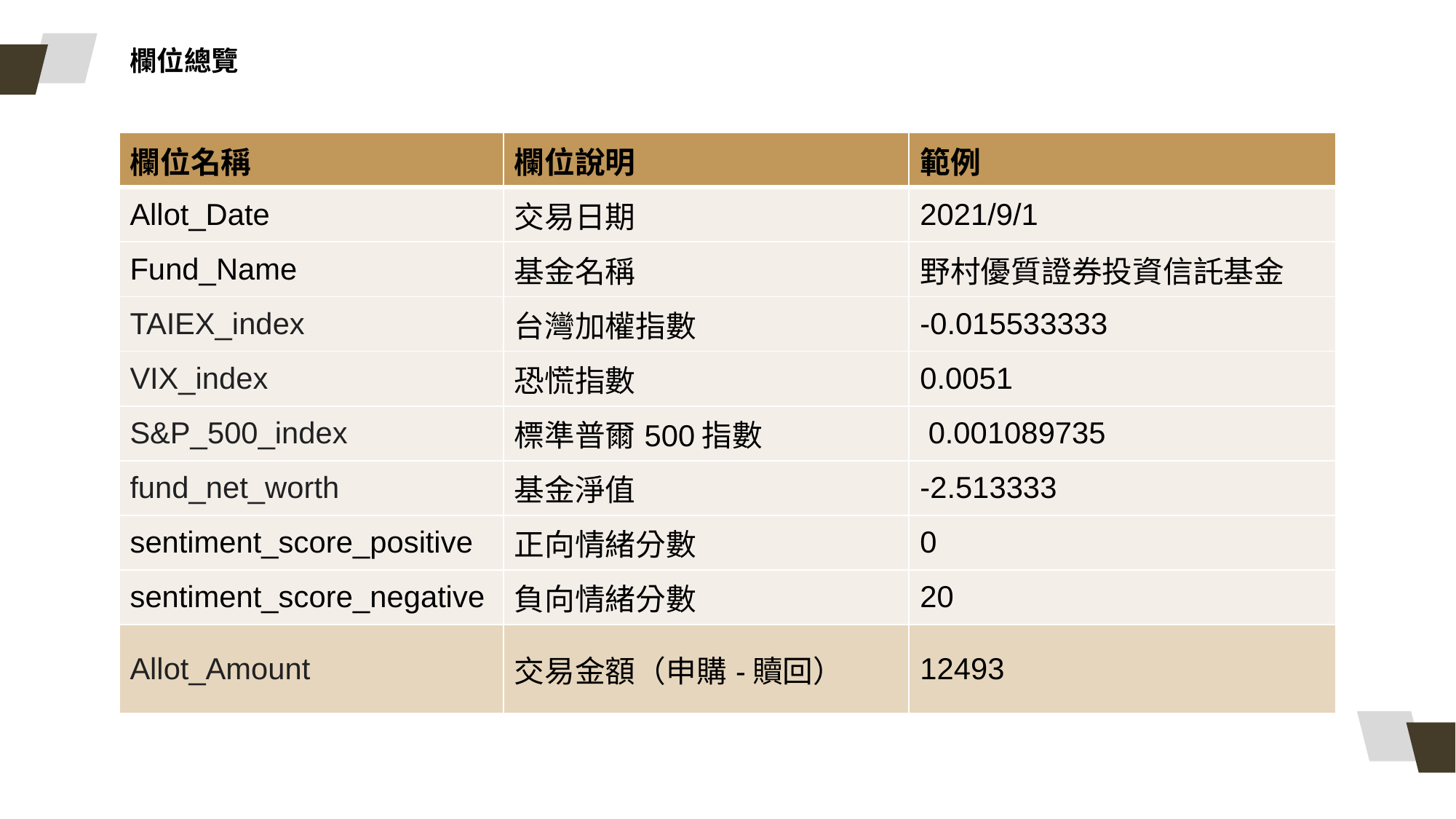

欄位總覽
| 欄位名稱 | 欄位說明 | 範例 |
| --- | --- | --- |
| Allot\_Date | 交易日期 | 2021/9/1 |
| Fund\_Name | 基金名稱 | 野村優質證券投資信託基金 |
| TAIEX\_index | 台灣加權指數 | -0.015533333 |
| VIX\_index | 恐慌指數 | 0.0051 |
| S&P\_500\_index | 標準普爾500指數 | 0.001089735 |
| fund\_net\_worth | 基金淨值 | -2.513333 |
| sentiment\_score\_positive | 正向情緒分數 | 0 |
| sentiment\_score\_negative | 負向情緒分數 | 20 |
| Allot\_Amount | 交易金額（申購-贖回） | 12493 |